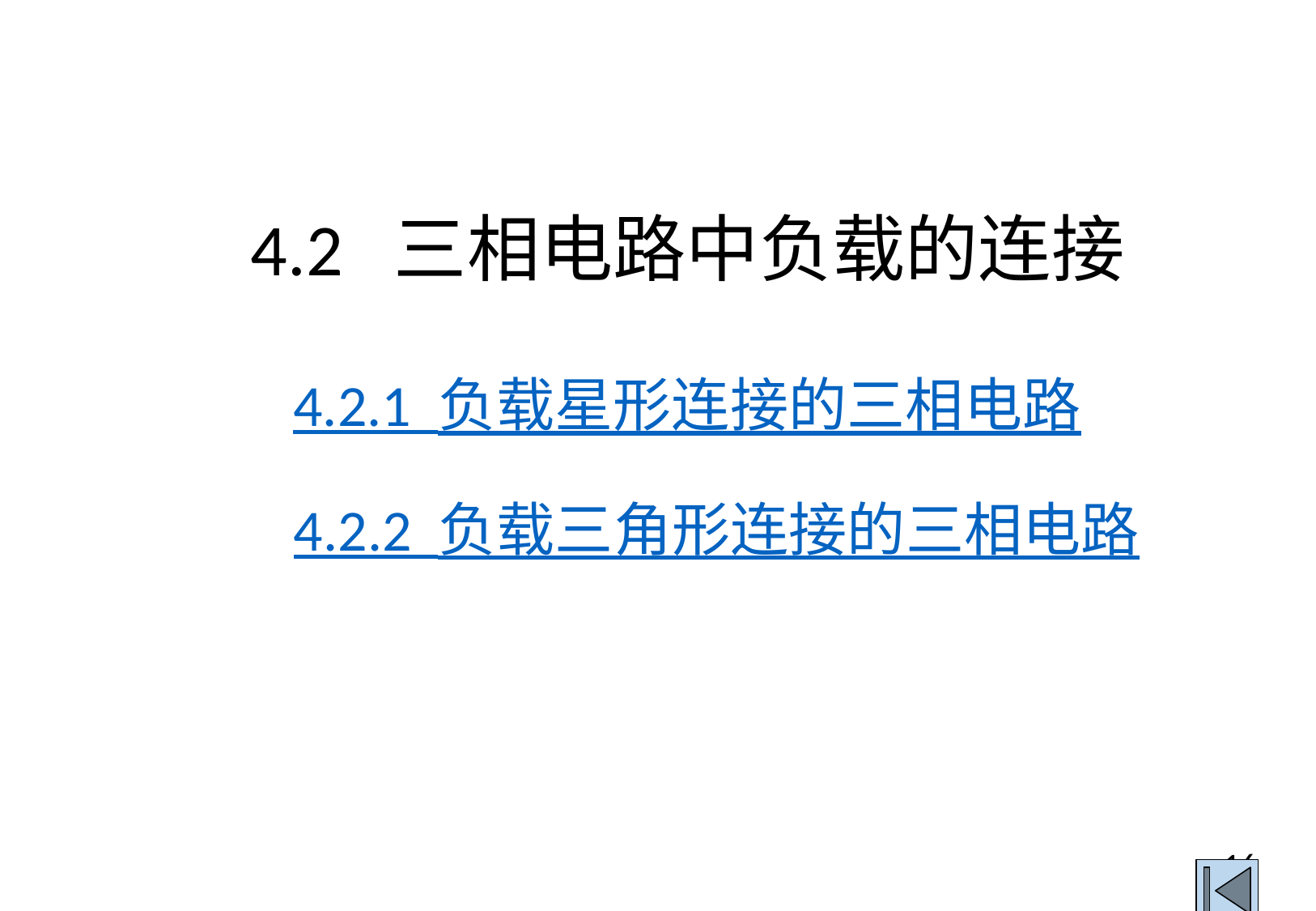

4.2  三相电路中负载的连接
4.2.1  负载星形连接的三相电路
4.2.2  负载三角形连接的三相电路